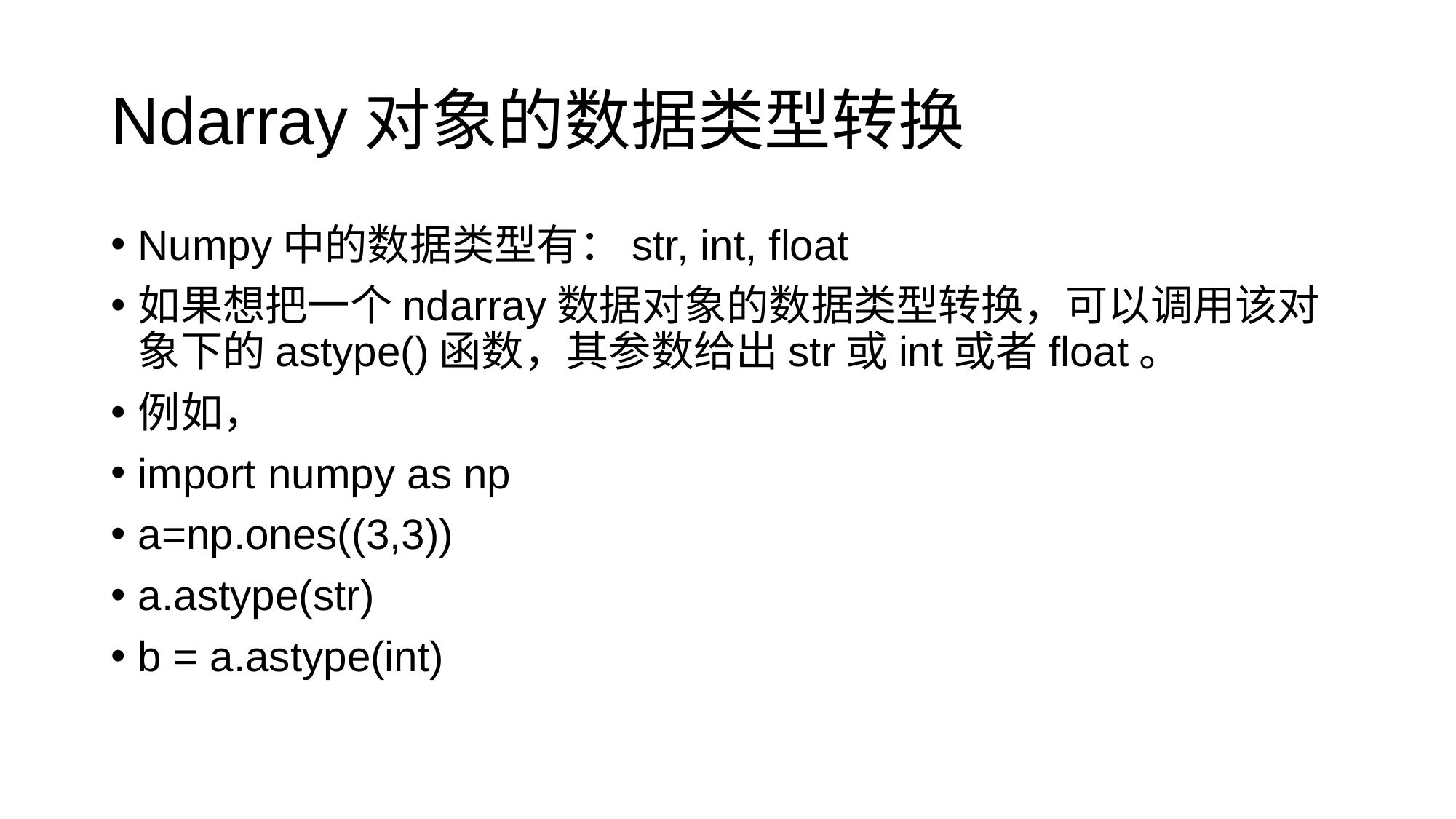

# Ndarray对象的数据类型转换
Numpy中的数据类型有：str, int, float
如果想把一个ndarray数据对象的数据类型转换，可以调用该对象下的astype()函数，其参数给出str或int或者float。
例如，
import numpy as np
a=np.ones((3,3))
a.astype(str)
b = a.astype(int)